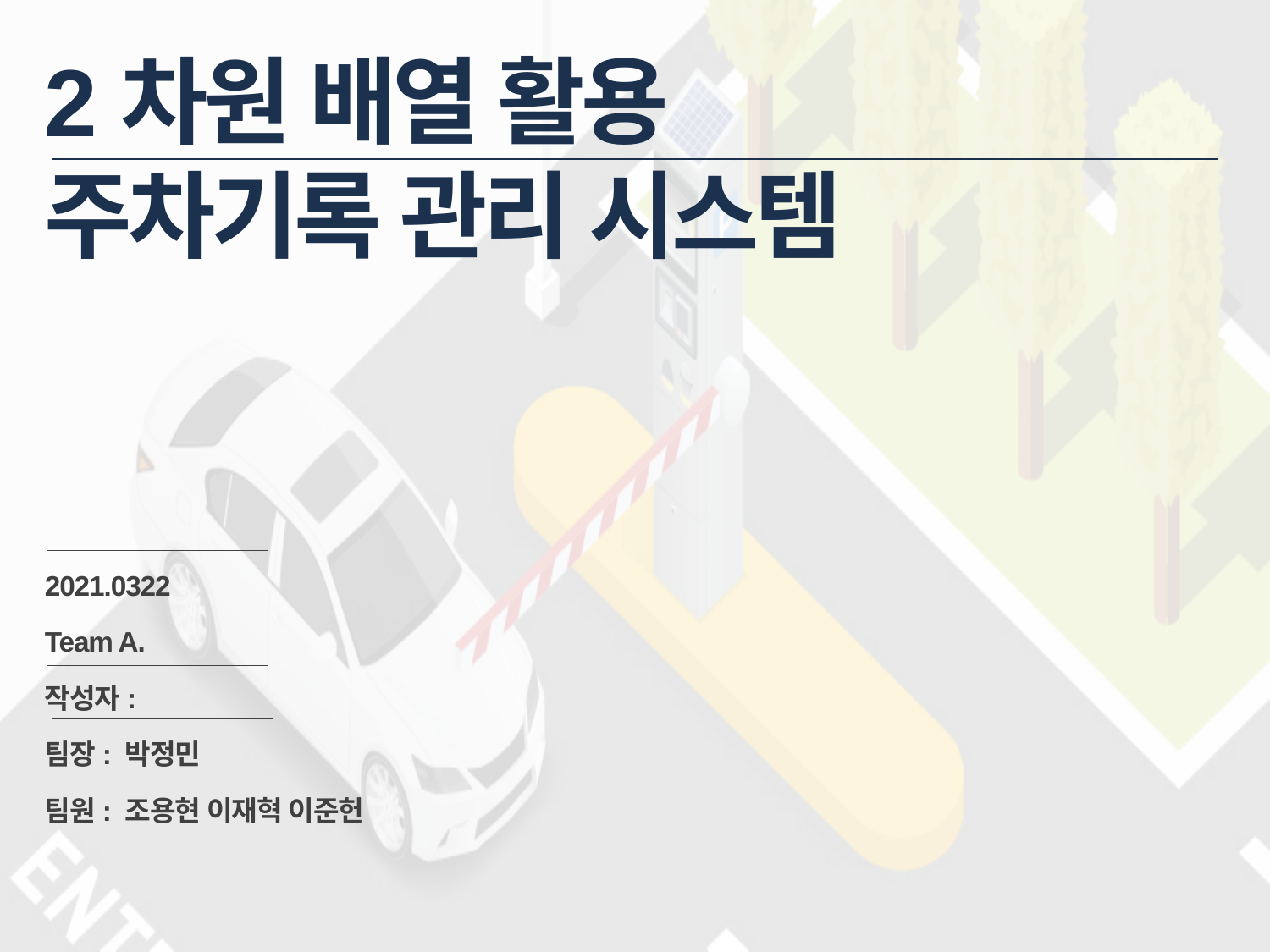

2차원 배열 활용
주차기록 관리 시스템
2021.0322
Team A.
작성자:
팀장: 박정민
팀원: 조용현 이재혁 이준헌